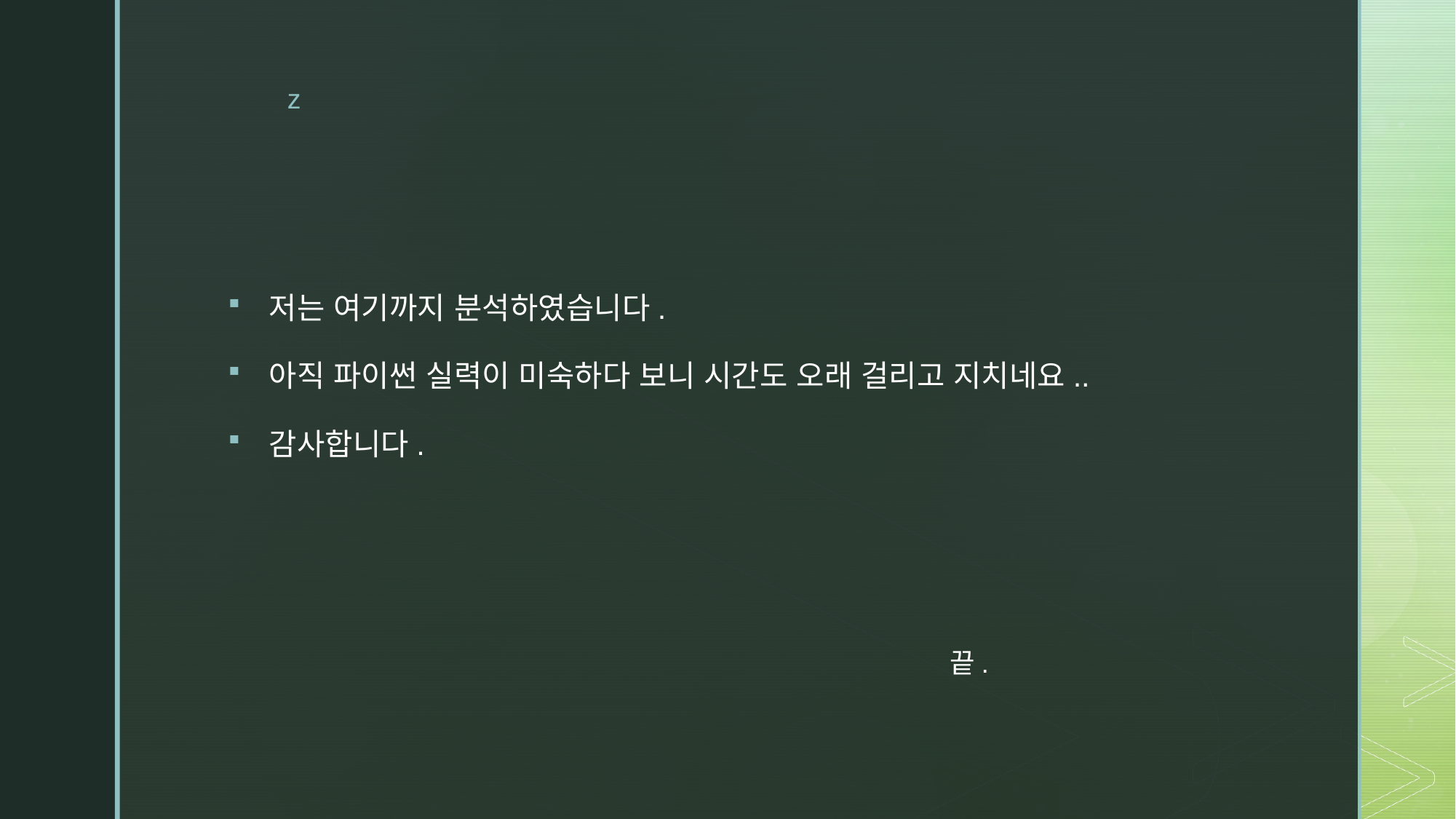

저는 여기까지 분석하였습니다.
아직 파이썬 실력이 미숙하다 보니 시간도 오래 걸리고 지치네요..
감사합니다.
끝.